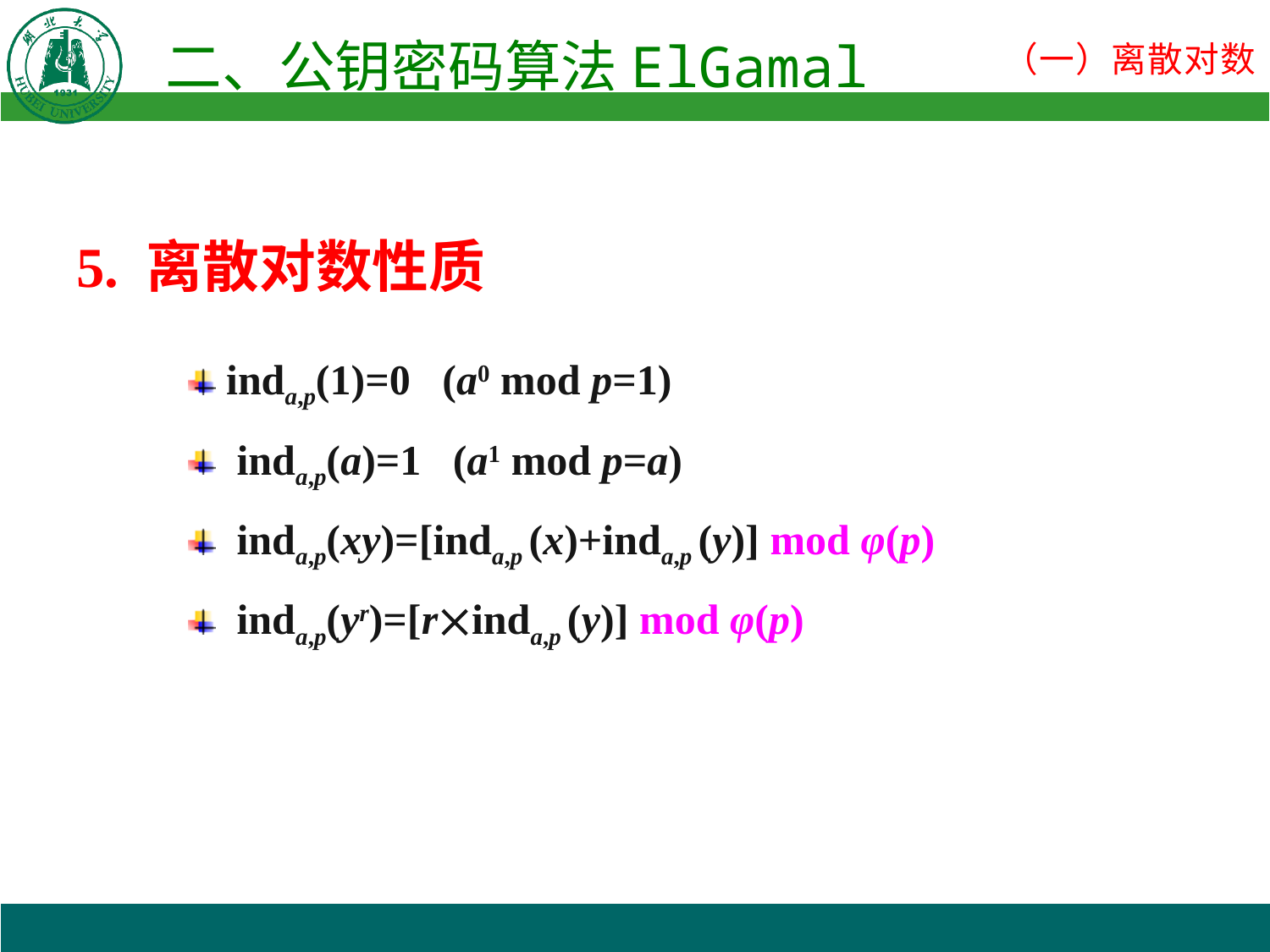

5. 离散对数性质
inda,p(1)=0   (a0 mod p=1)
 inda,p(a)=1   (a1 mod p=a)
 inda,p(xy)=[inda,p (x)+inda,p (y)] mod φ(p)
 inda,p(yr)=[r×inda,p (y)] mod φ(p)